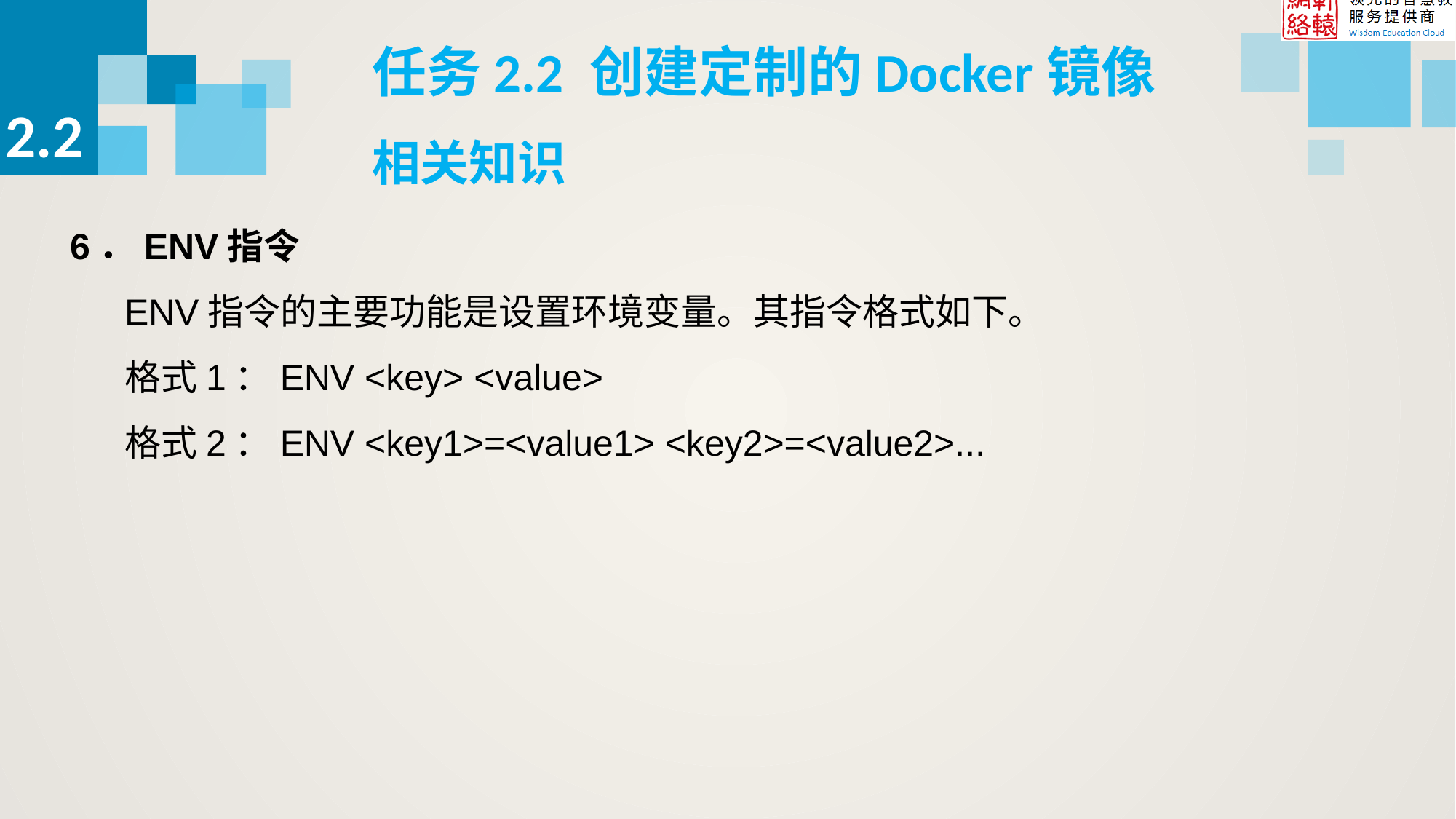

任务2.2 创建定制的Docker镜像
2.2
相关知识
6．ENV指令
ENV指令的主要功能是设置环境变量。其指令格式如下。
格式1：ENV <key> <value>
格式2：ENV <key1>=<value1> <key2>=<value2>...